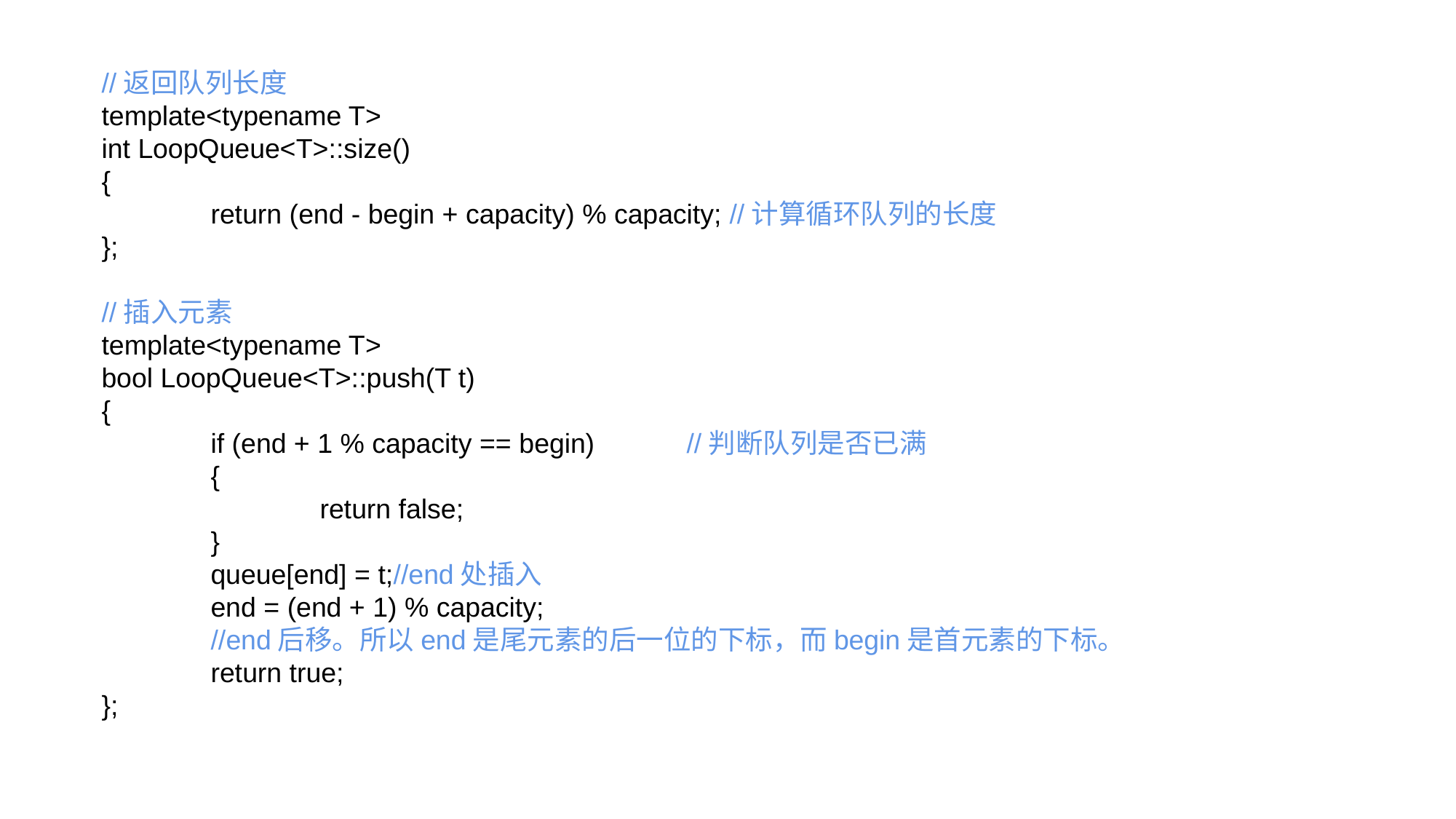

//返回队列长度
template<typename T>
int LoopQueue<T>::size()
{
	return (end - begin + capacity) % capacity; //计算循环队列的长度
};

//插入元素
template<typename T>
bool LoopQueue<T>::push(T t)
{
	if (end + 1 % capacity == begin)            //判断队列是否已满
	{
		return false;
	}
	queue[end] = t;//end处插入
	end = (end + 1) % capacity;
	//end后移。所以end是尾元素的后一位的下标，而begin是首元素的下标。
	return true;
};